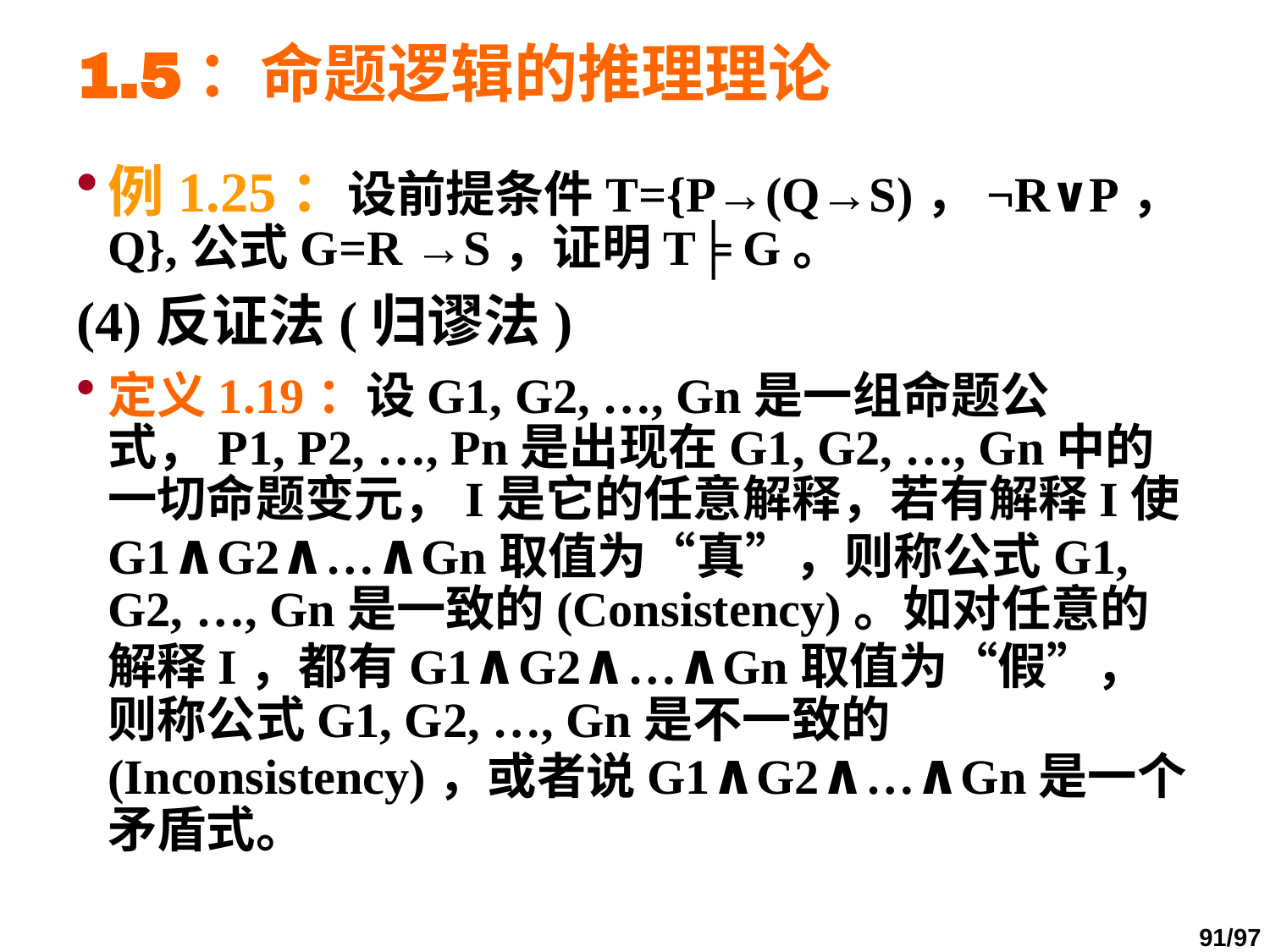

# 1.5：命题逻辑的推理理论
例1.25：设前提条件T={P→(Q→S)，¬R∨P，Q},公式G=R →S，证明T╞ G。
(4)反证法(归谬法)
定义1.19：设G1, G2, …, Gn是一组命题公式，P1, P2, …, Pn是出现在G1, G2, …, Gn中的一切命题变元，I是它的任意解释，若有解释I使G1∧G2∧…∧Gn取值为“真”，则称公式G1, G2, …, Gn是一致的(Consistency)。如对任意的解释I，都有G1∧G2∧…∧Gn取值为“假”，则称公式G1, G2, …, Gn是不一致的(Inconsistency)，或者说G1∧G2∧…∧Gn是一个矛盾式。